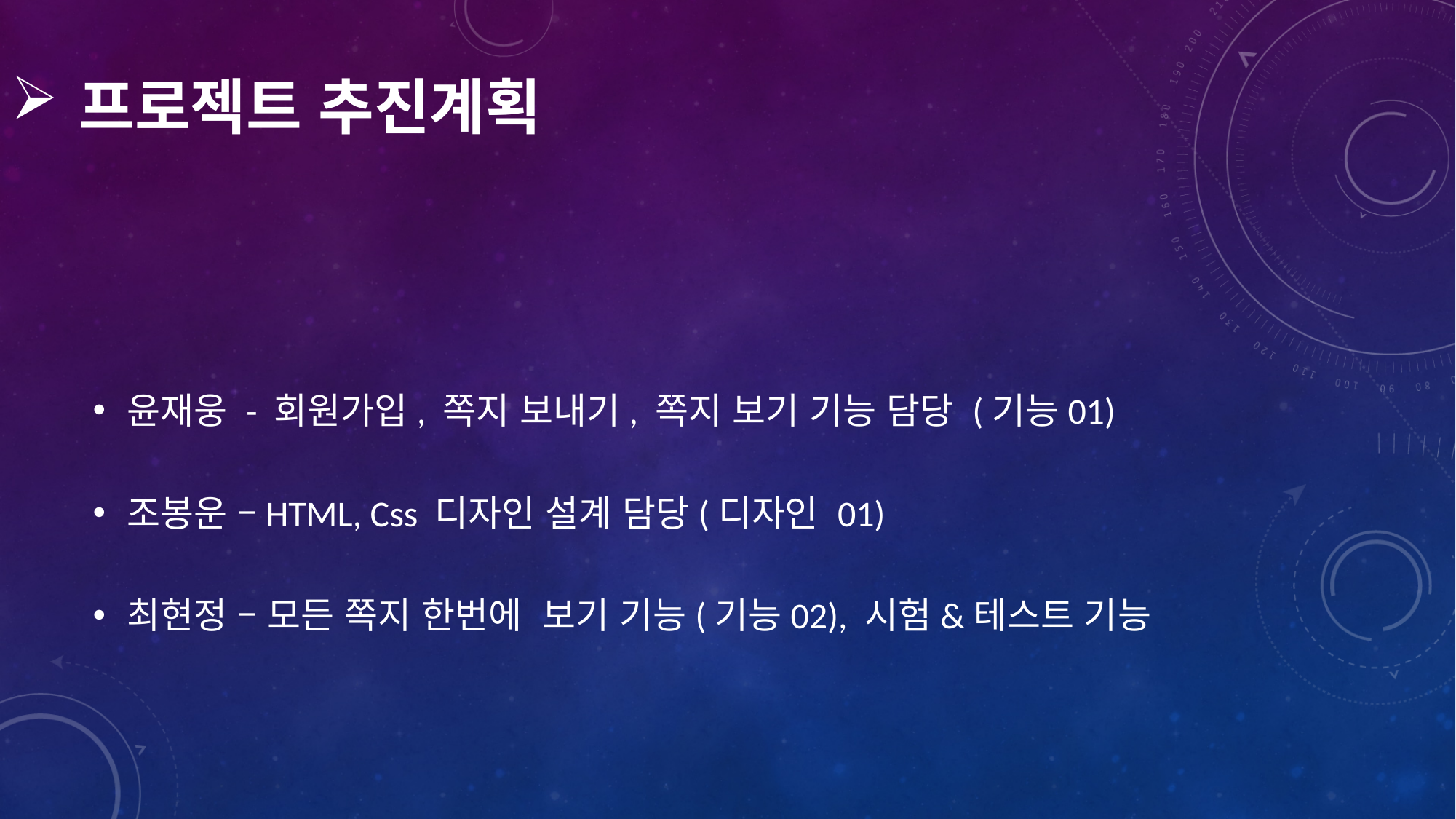

# 프로젝트 추진계획
윤재웅 - 회원가입, 쪽지 보내기, 쪽지 보기 기능 담당 (기능01)
조봉운 –HTML, Css 디자인 설계 담당(디자인 01)
최현정 – 모든 쪽지 한번에  보기 기능(기능02), 시험&테스트 기능